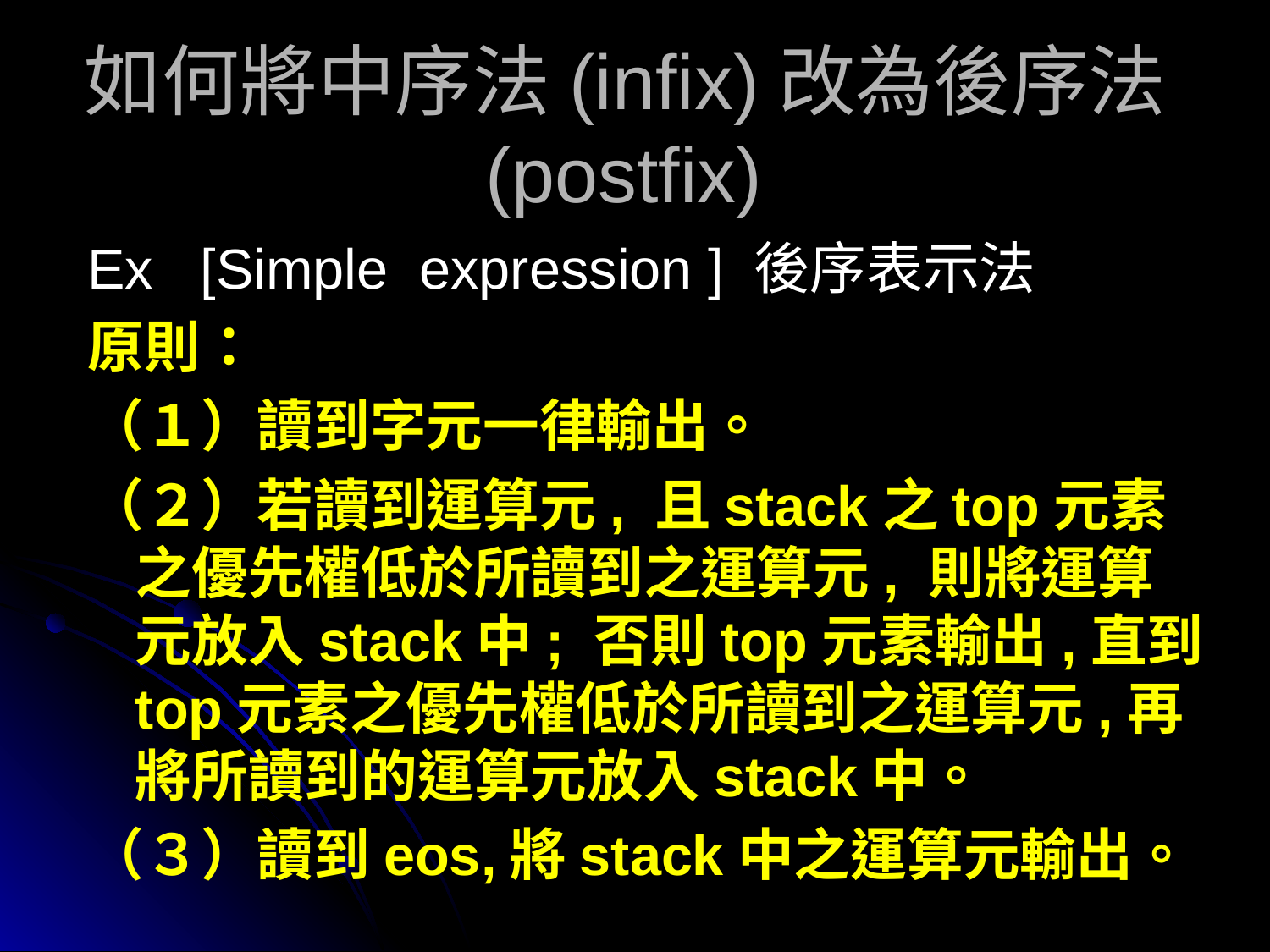

# 如何將中序法(infix)改為後序法(postfix)
Ex   [Simple  expression ] 後序表示法
原則：
（１）讀到字元一律輸出。
（２）若讀到運算元, 且stack之top元素之優先權低於所讀到之運算元, 則將運算元放入stack中; 否則top元素輸出,直到top元素之優先權低於所讀到之運算元,再將所讀到的運算元放入stack中。
（３）讀到eos,將stack中之運算元輸出。